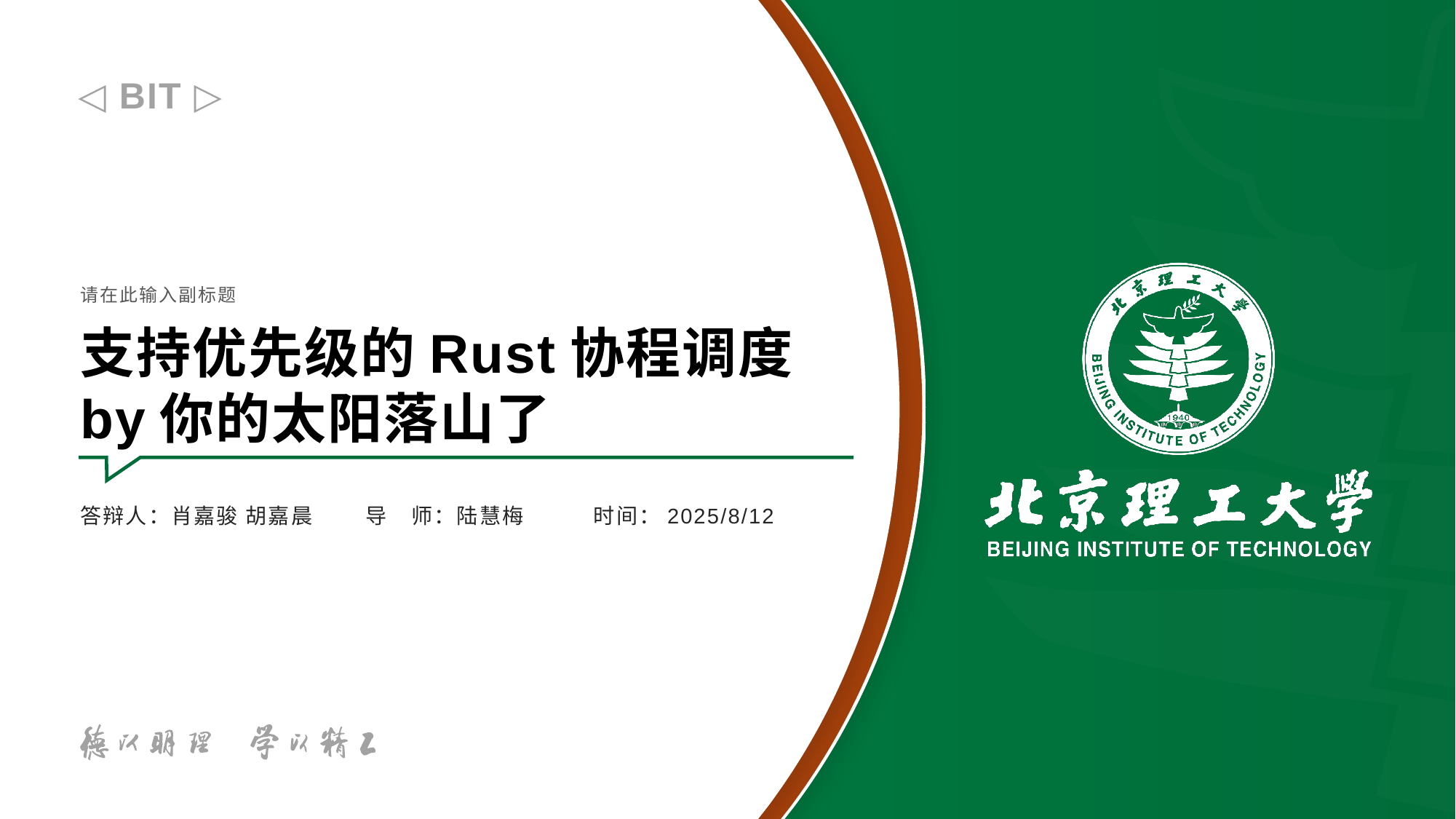

请在此输入副标题
# 支持优先级的Rust协程调度 by你的太阳落山了
答辩人：肖嘉骏 胡嘉晨 　　导　师：陆慧梅　　　时间：2025/8/12